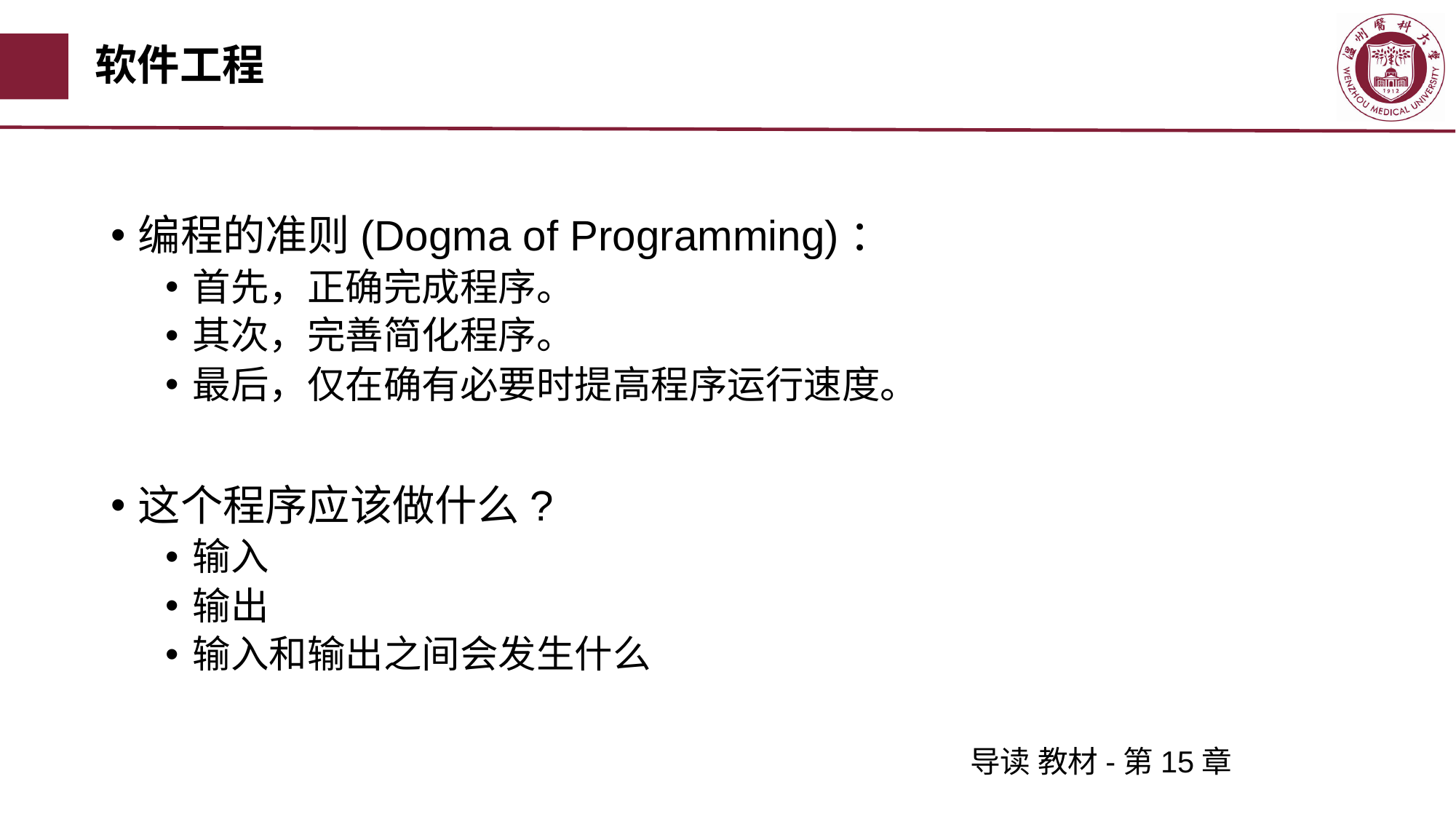

# 软件工程
编程的准则(Dogma of Programming)：
首先，正确完成程序。
其次，完善简化程序。
最后，仅在确有必要时提高程序运行速度。

这个程序应该做什么?
输入
输出
输入和输出之间会发生什么

导读 教材-第15章